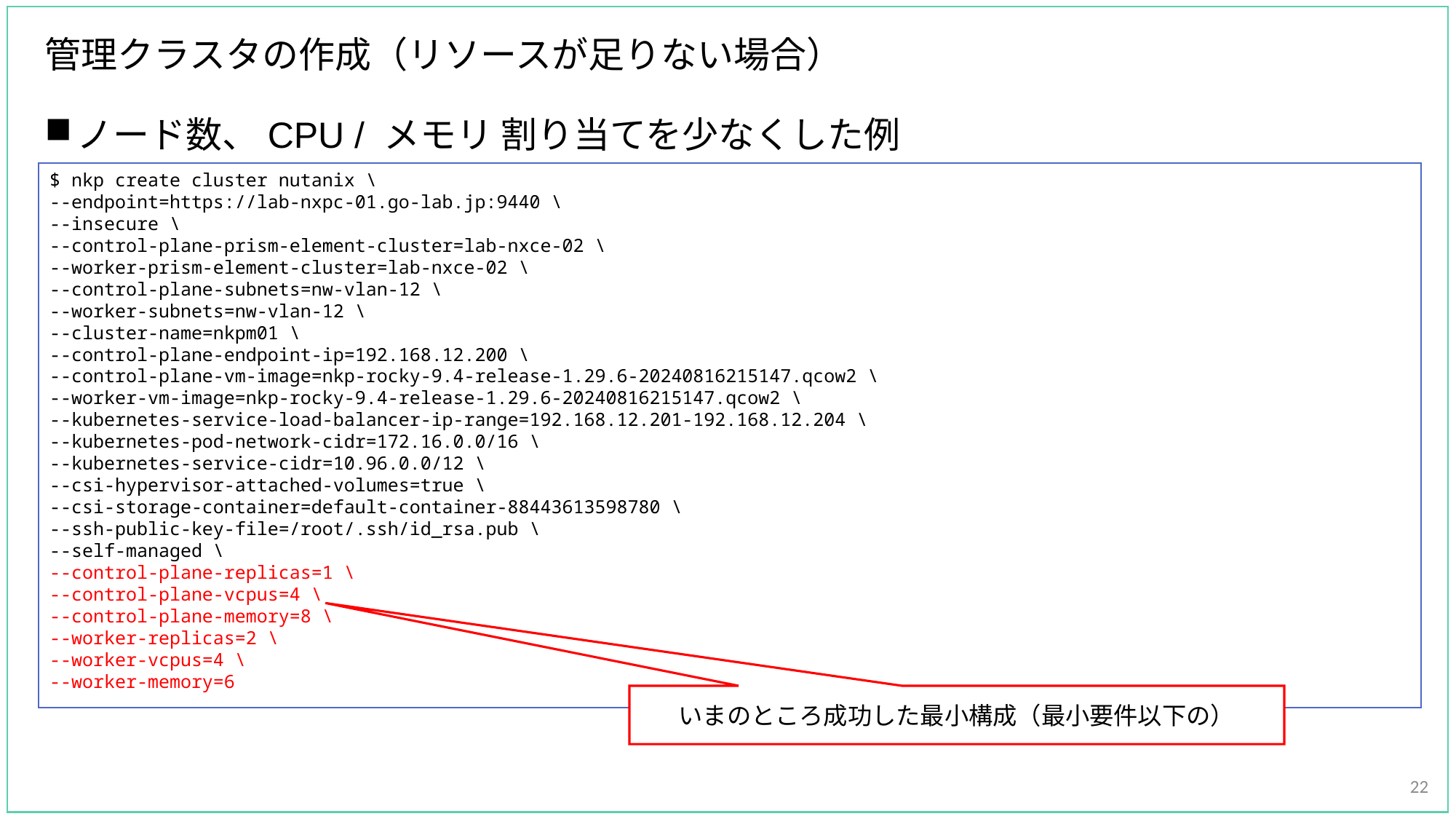

# 管理クラスタの作成（リソースが足りない場合）
ノード数、CPU / メモリ 割り当てを少なくした例
$ nkp create cluster nutanix \
--endpoint=https://lab-nxpc-01.go-lab.jp:9440 \
--insecure \
--control-plane-prism-element-cluster=lab-nxce-02 \
--worker-prism-element-cluster=lab-nxce-02 \
--control-plane-subnets=nw-vlan-12 \
--worker-subnets=nw-vlan-12 \
--cluster-name=nkpm01 \
--control-plane-endpoint-ip=192.168.12.200 \
--control-plane-vm-image=nkp-rocky-9.4-release-1.29.6-20240816215147.qcow2 \
--worker-vm-image=nkp-rocky-9.4-release-1.29.6-20240816215147.qcow2 \
--kubernetes-service-load-balancer-ip-range=192.168.12.201-192.168.12.204 \
--kubernetes-pod-network-cidr=172.16.0.0/16 \
--kubernetes-service-cidr=10.96.0.0/12 \
--csi-hypervisor-attached-volumes=true \
--csi-storage-container=default-container-88443613598780 \
--ssh-public-key-file=/root/.ssh/id_rsa.pub \
--self-managed \
--control-plane-replicas=1 \
--control-plane-vcpus=4 \
--control-plane-memory=8 \
--worker-replicas=2 \
--worker-vcpus=4 \
--worker-memory=6
いまのところ成功した最小構成（最小要件以下の）
22